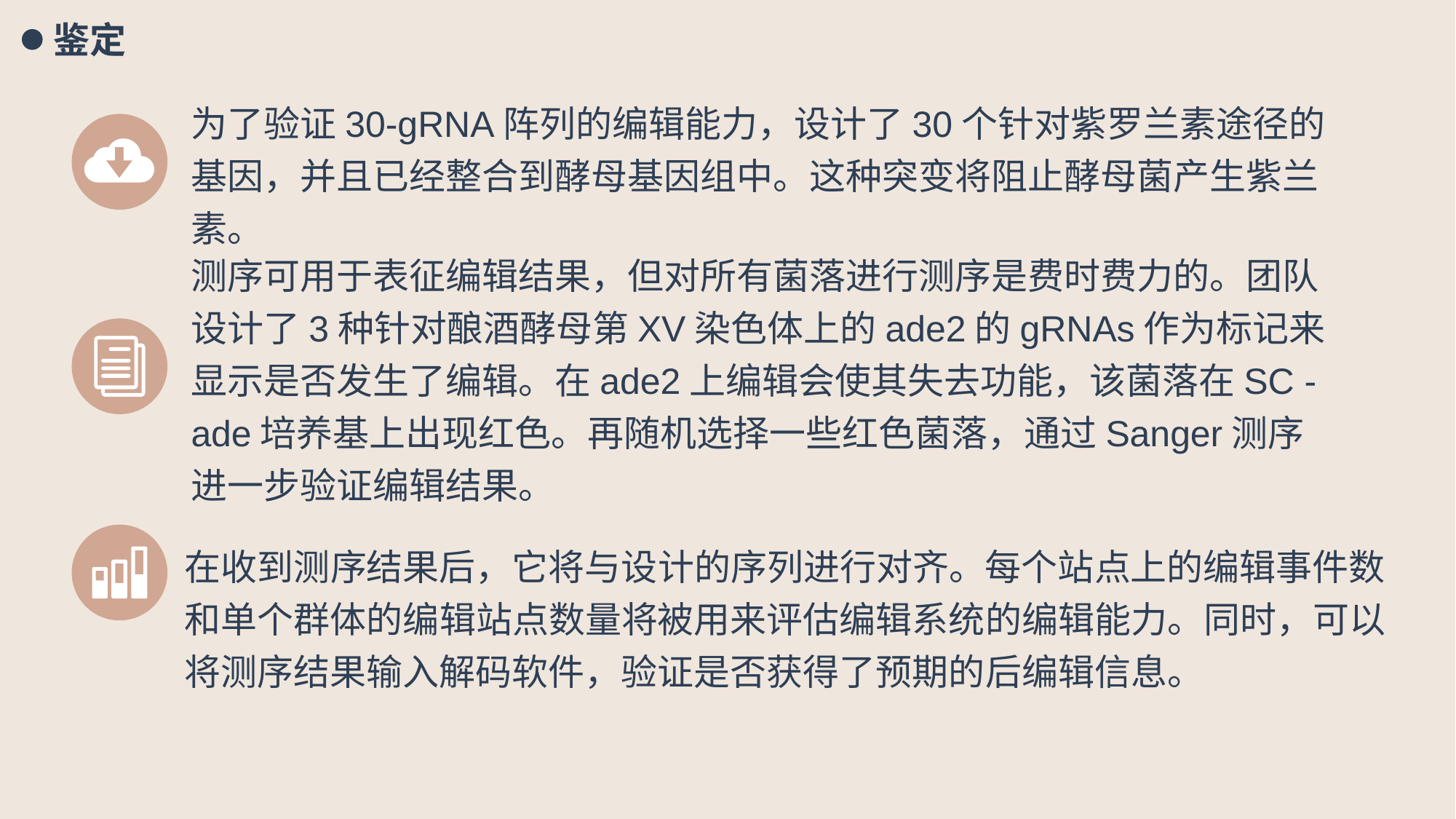

鉴定

为了验证30-gRNA阵列的编辑能力，设计了30个针对紫罗兰素途径的基因，并且已经整合到酵母基因组中。这种突变将阻止酵母菌产生紫兰素。

测序可用于表征编辑结果，但对所有菌落进行测序是费时费力的。团队设计了3种针对酿酒酵母第XV染色体上的ade2的gRNAs作为标记来显示是否发生了编辑。在ade2上编辑会使其失去功能，该菌落在SC -ade培养基上出现红色。再随机选择一些红色菌落，通过Sanger测序进一步验证编辑结果。

在收到测序结果后，它将与设计的序列进行对齐。每个站点上的编辑事件数和单个群体的编辑站点数量将被用来评估编辑系统的编辑能力。同时，可以将测序结果输入解码软件，验证是否获得了预期的后编辑信息。